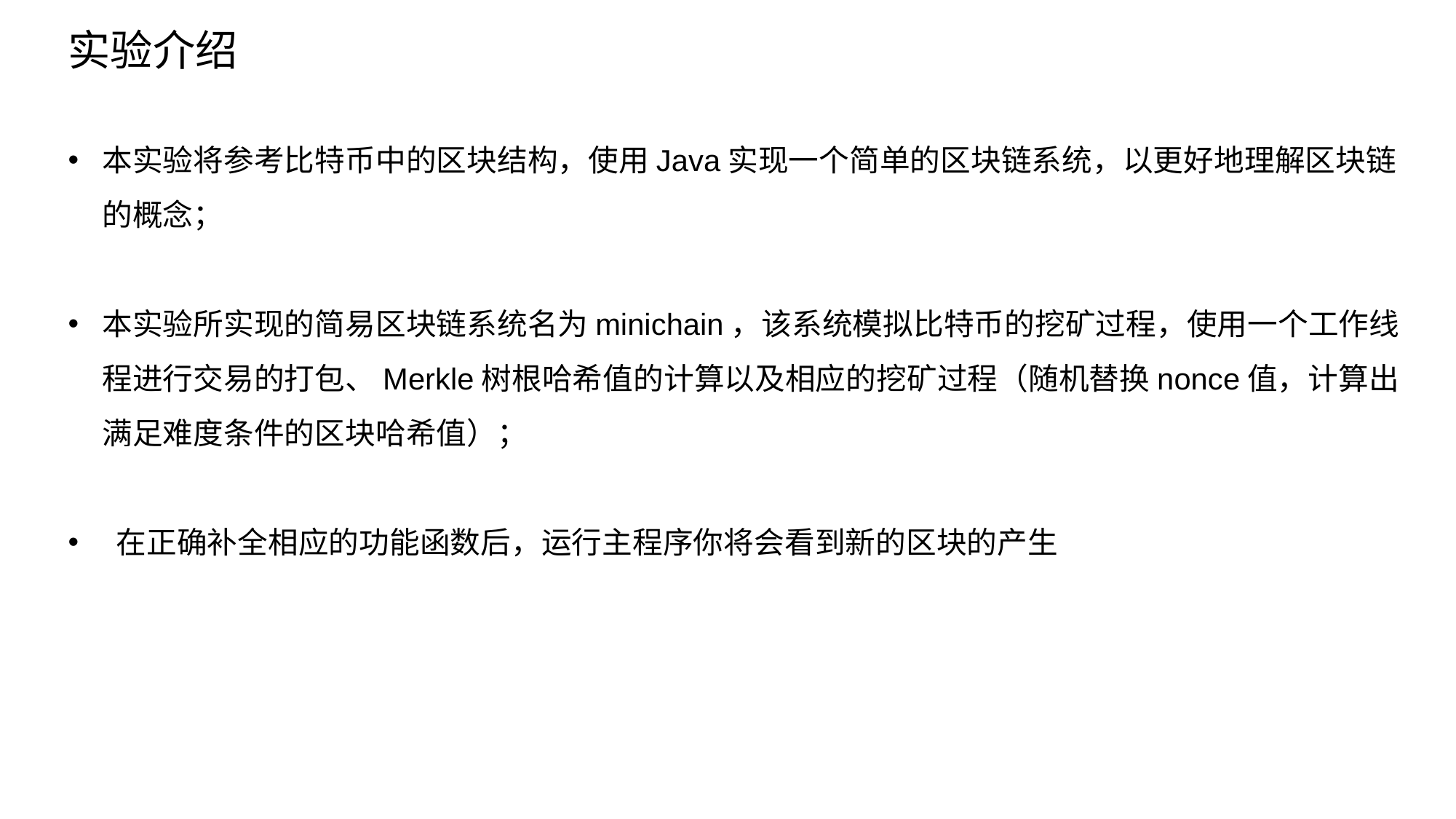

实验介绍
本实验将参考比特币中的区块结构，使用Java实现一个简单的区块链系统，以更好地理解区块链的概念；

本实验所实现的简易区块链系统名为minichain，该系统模拟比特币的挖矿过程，使用一个工作线程进行交易的打包、Merkle树根哈希值的计算以及相应的挖矿过程（随机替换nonce值，计算出满足难度条件的区块哈希值）；

 在正确补全相应的功能函数后，运行主程序你将会看到新的区块的产生